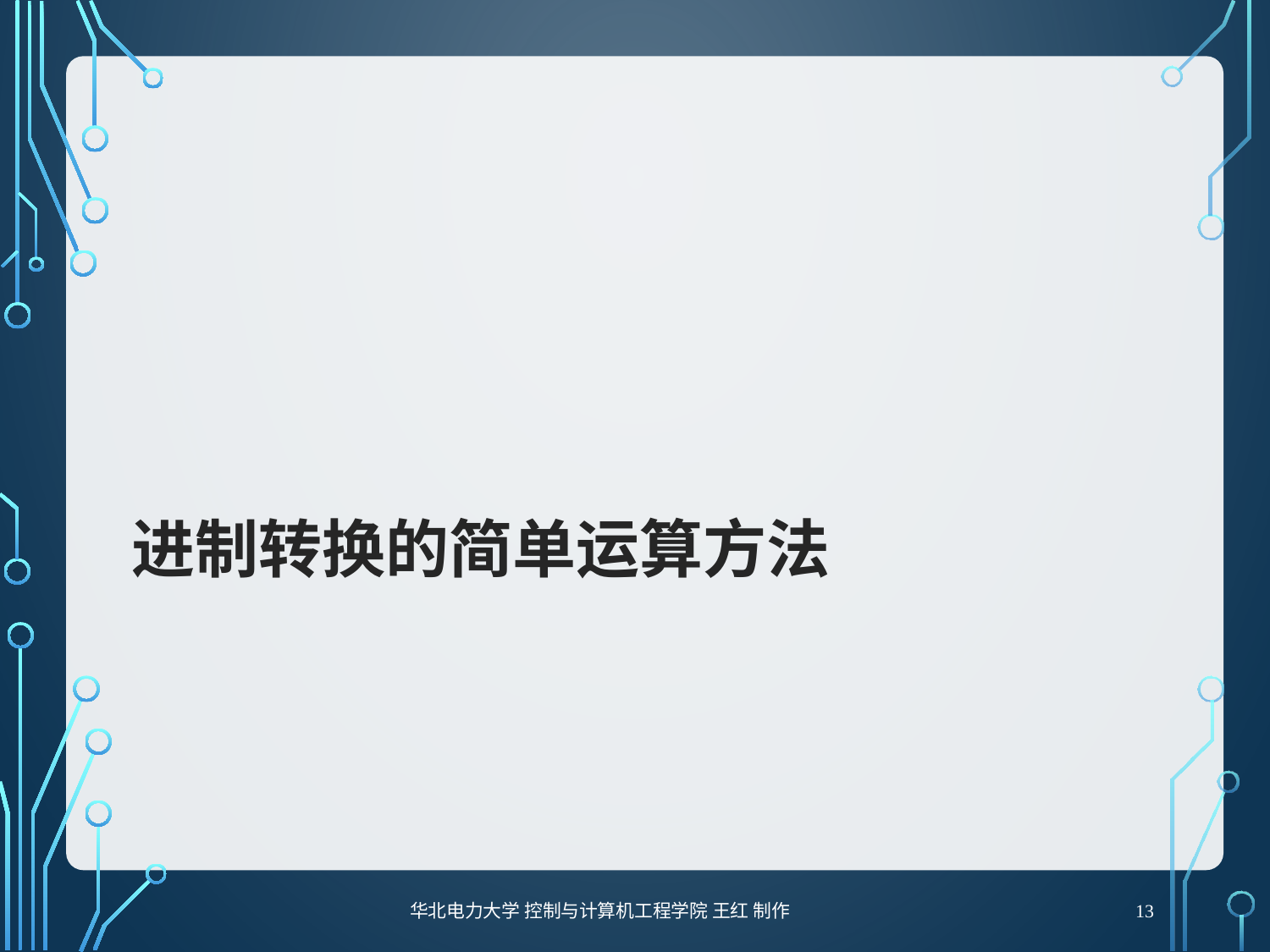

# 进制转换的简单运算方法

华北电力大学 控制与计算机工程学院 王红 制作
13